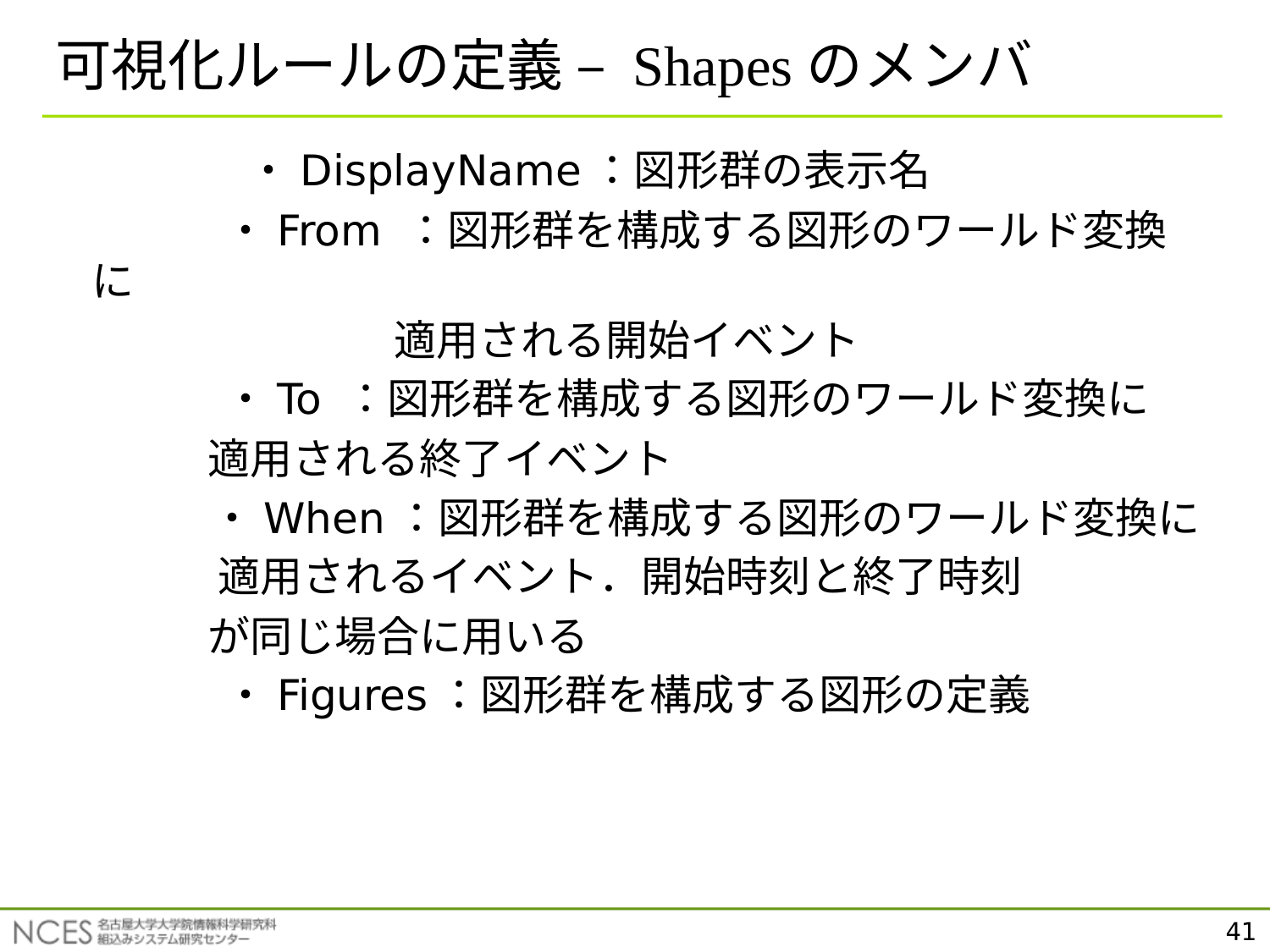

# 可視化ルールの定義 – Shapesのメンバ
		  ・DisplayName：図形群の表示名
　　　　・From ：図形群を構成する図形のワールド変換に
　　　　　　　　適用される開始イベント
　　　　・To ：図形群を構成する図形のワールド変換に
               適用される終了イベント
  　　　・When：図形群を構成する図形のワールド変換に
                適用されるイベント．開始時刻と終了時刻
               が同じ場合に用いる
　　　　・Figures：図形群を構成する図形の定義

41